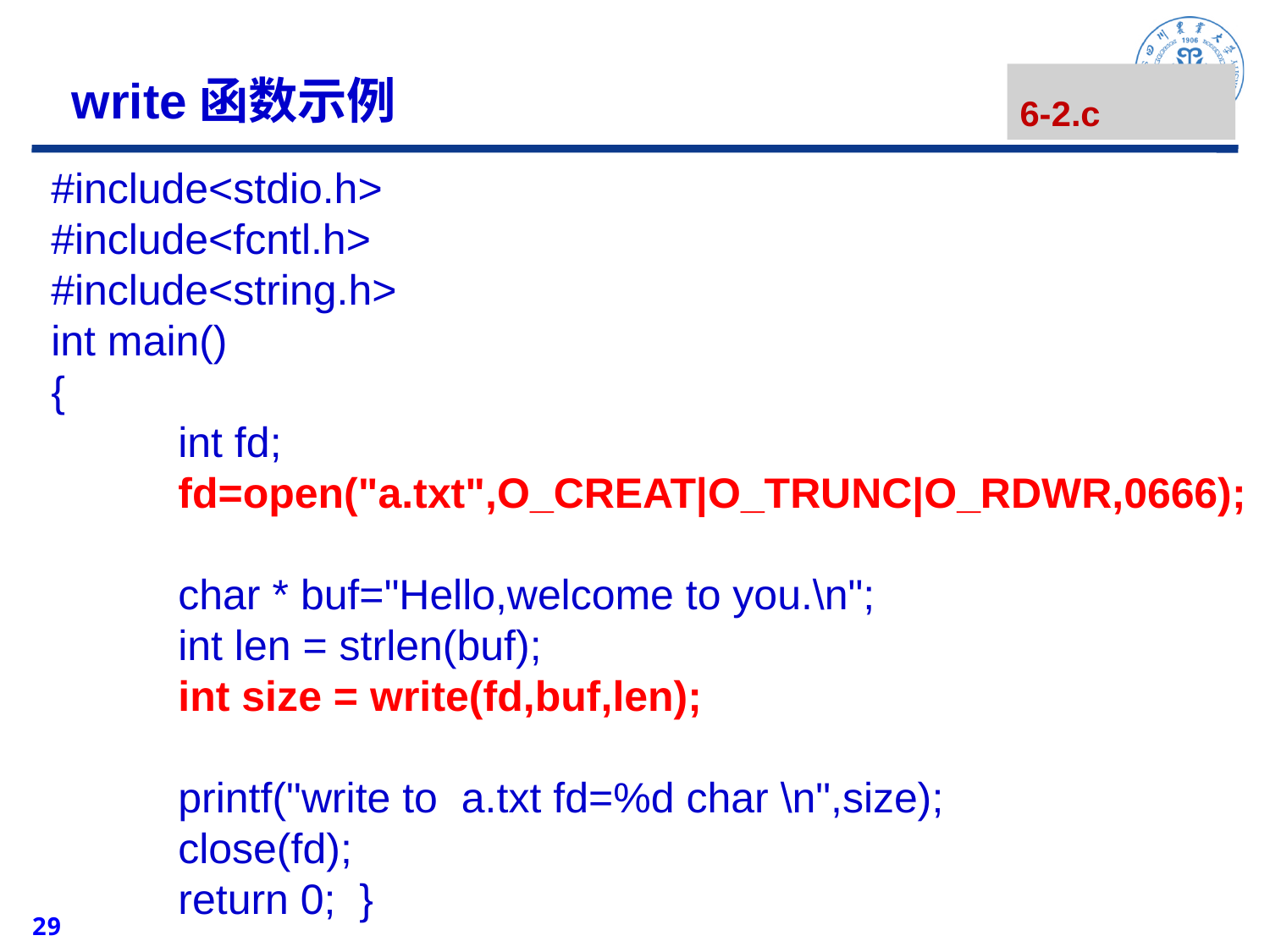

write函数示例
6-2.c
#include<stdio.h>
#include<fcntl.h>
#include<string.h>
int main()
{
	int fd;
	fd=open("a.txt",O_CREAT|O_TRUNC|O_RDWR,0666);

	char * buf="Hello,welcome to you.\n";
	int len = strlen(buf);
	int size = write(fd,buf,len);

	printf("write to  a.txt fd=%d char \n",size);
	close(fd);
	return 0;  }